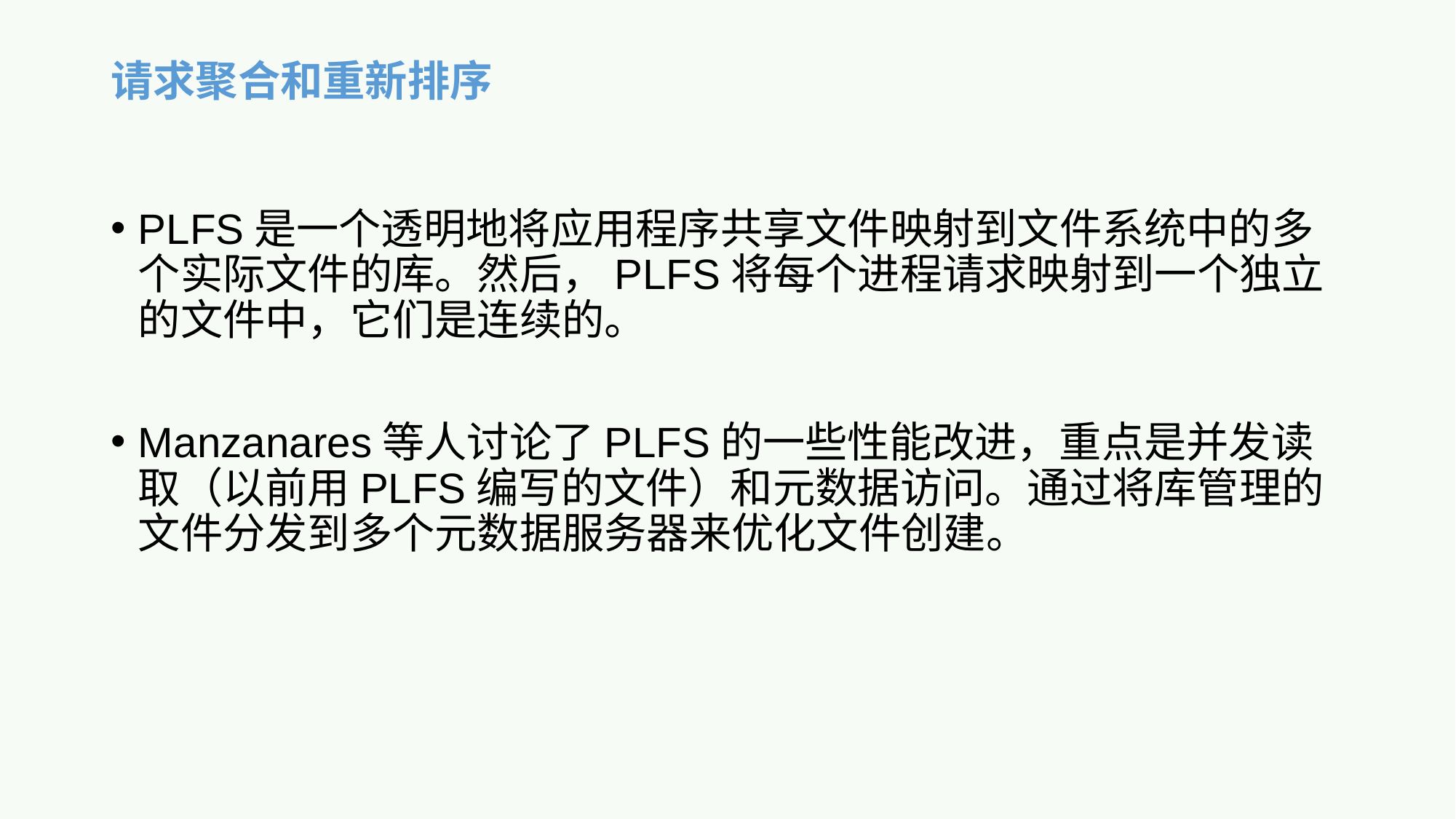

# 请求聚合和重新排序
PLFS是一个透明地将应用程序共享文件映射到文件系统中的多个实际文件的库。然后，PLFS将每个进程请求映射到一个独立的文件中，它们是连续的。

Manzanares等人讨论了PLFS的一些性能改进，重点是并发读取（以前用PLFS编写的文件）和元数据访问。通过将库管理的文件分发到多个元数据服务器来优化文件创建。